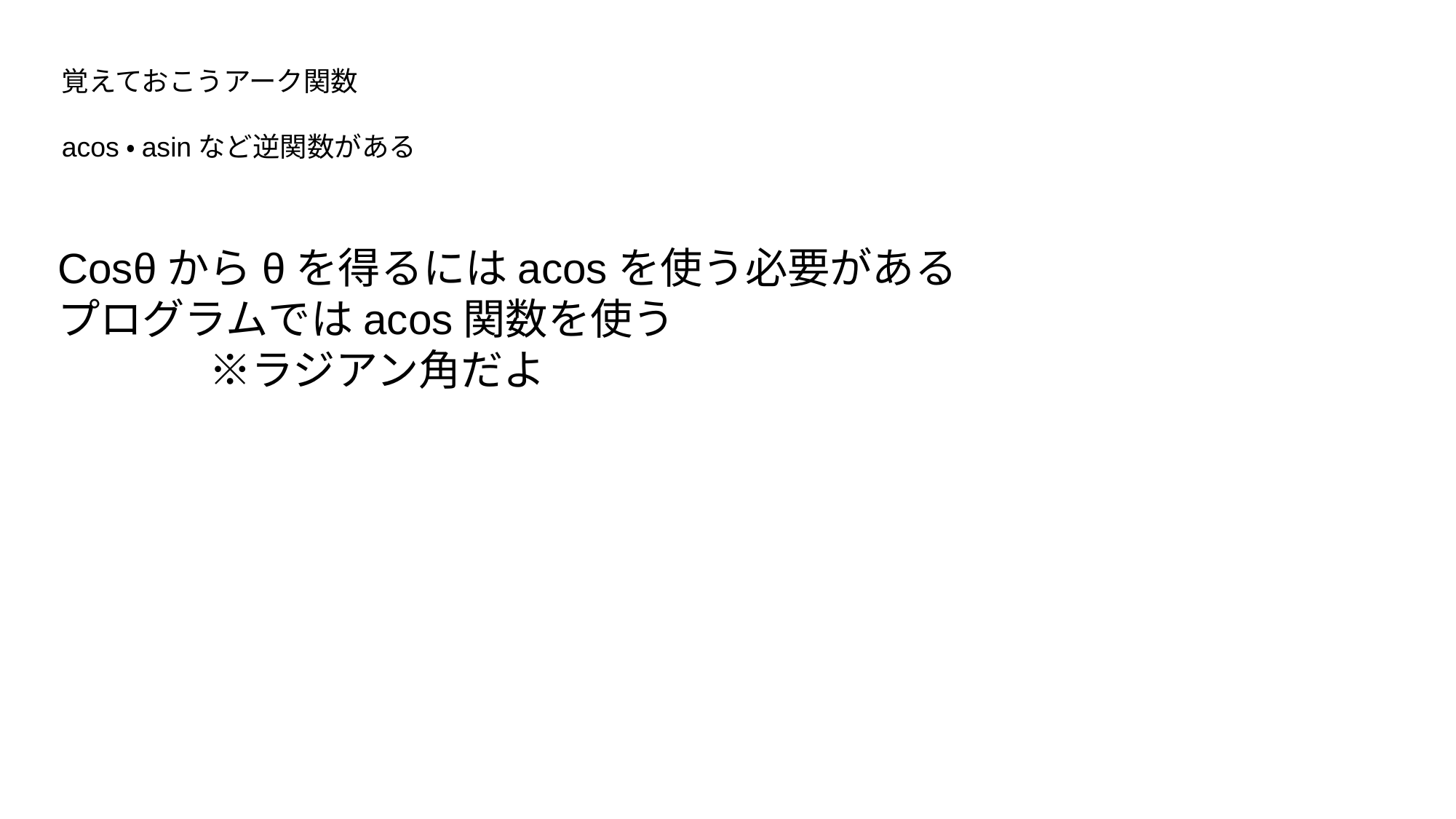

覚えておこうアーク関数

acos・asinなど逆関数がある
Cosθからθを得るにはacosを使う必要がある
プログラムではacos関数を使う
	　※ラジアン角だよ